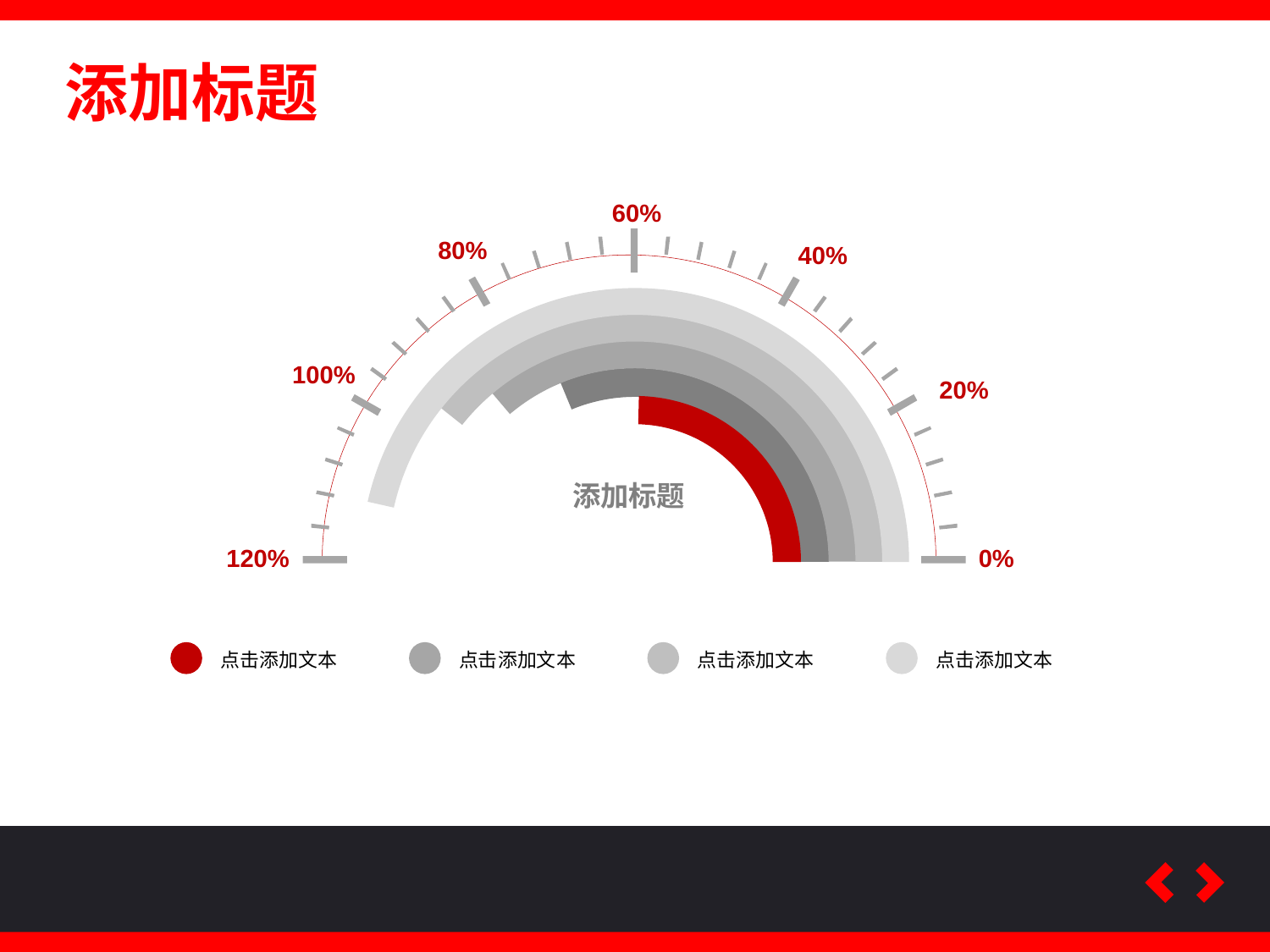

添加标题
60%

80%
40%

100%
20%
添加标题
120%
0%
点击添加文本

点击添加文本

点击添加文本

点击添加文本